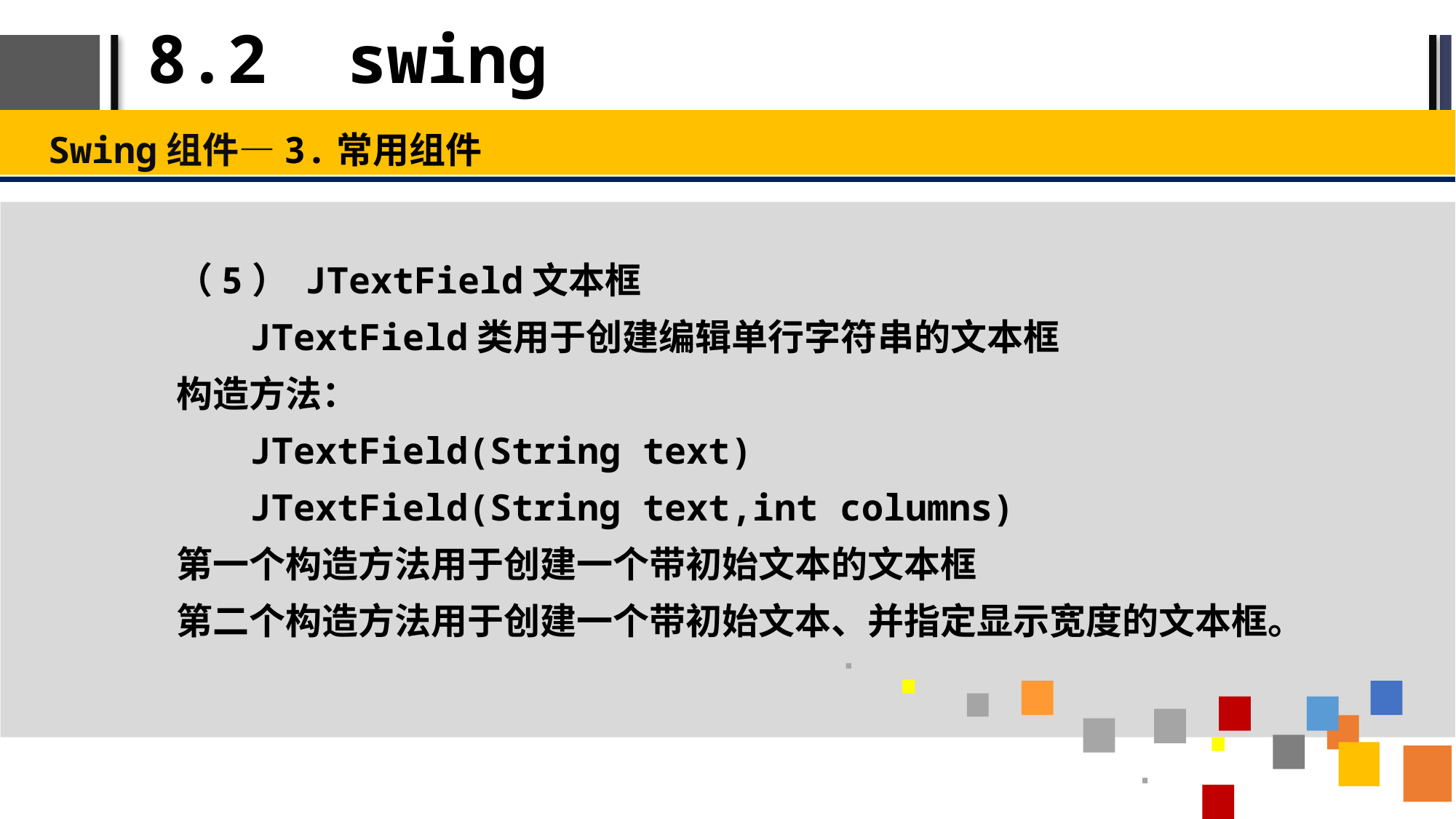

# 8.2  swing

Swing组件—3.常用组件

（5） JTextField文本框
JTextField类用于创建编辑单行字符串的文本框
构造方法：
JTextField(String text)
JTextField(String text,int columns)
第一个构造方法用于创建一个带初始文本的文本框
第二个构造方法用于创建一个带初始文本、并指定显示宽度的文本框。